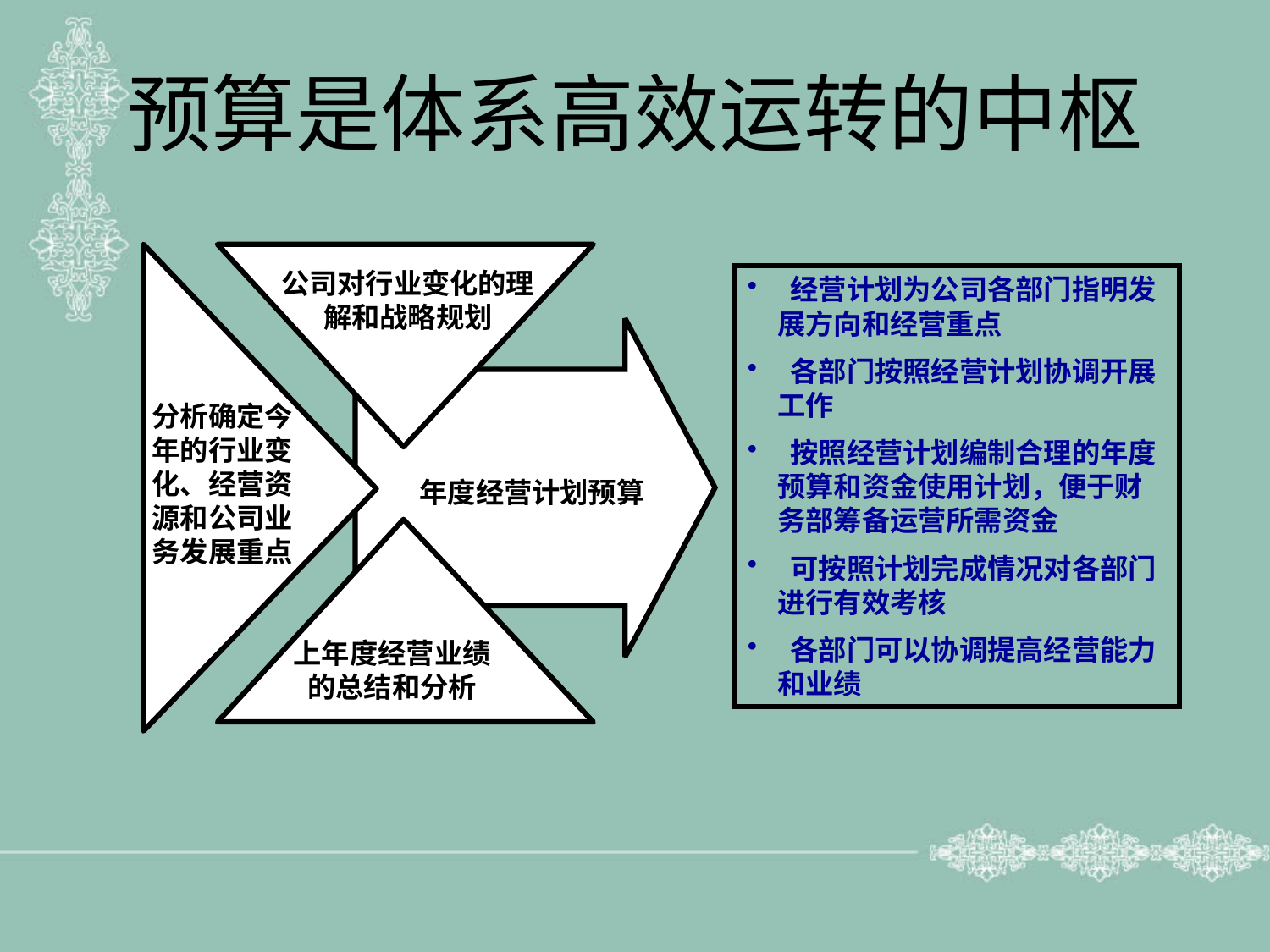

# 预算是体系高效运转的中枢

公司对行业变化的理解和战略规划
 经营计划为公司各部门指明发展方向和经营重点
 各部门按照经营计划协调开展工作
 按照经营计划编制合理的年度预算和资金使用计划，便于财务部筹备运营所需资金
 可按照计划完成情况对各部门进行有效考核
 各部门可以协调提高经营能力和业绩

分析确定今年的行业变化、经营资源和公司业务发展重点

年度经营计划预算

上年度经营业绩的总结和分析